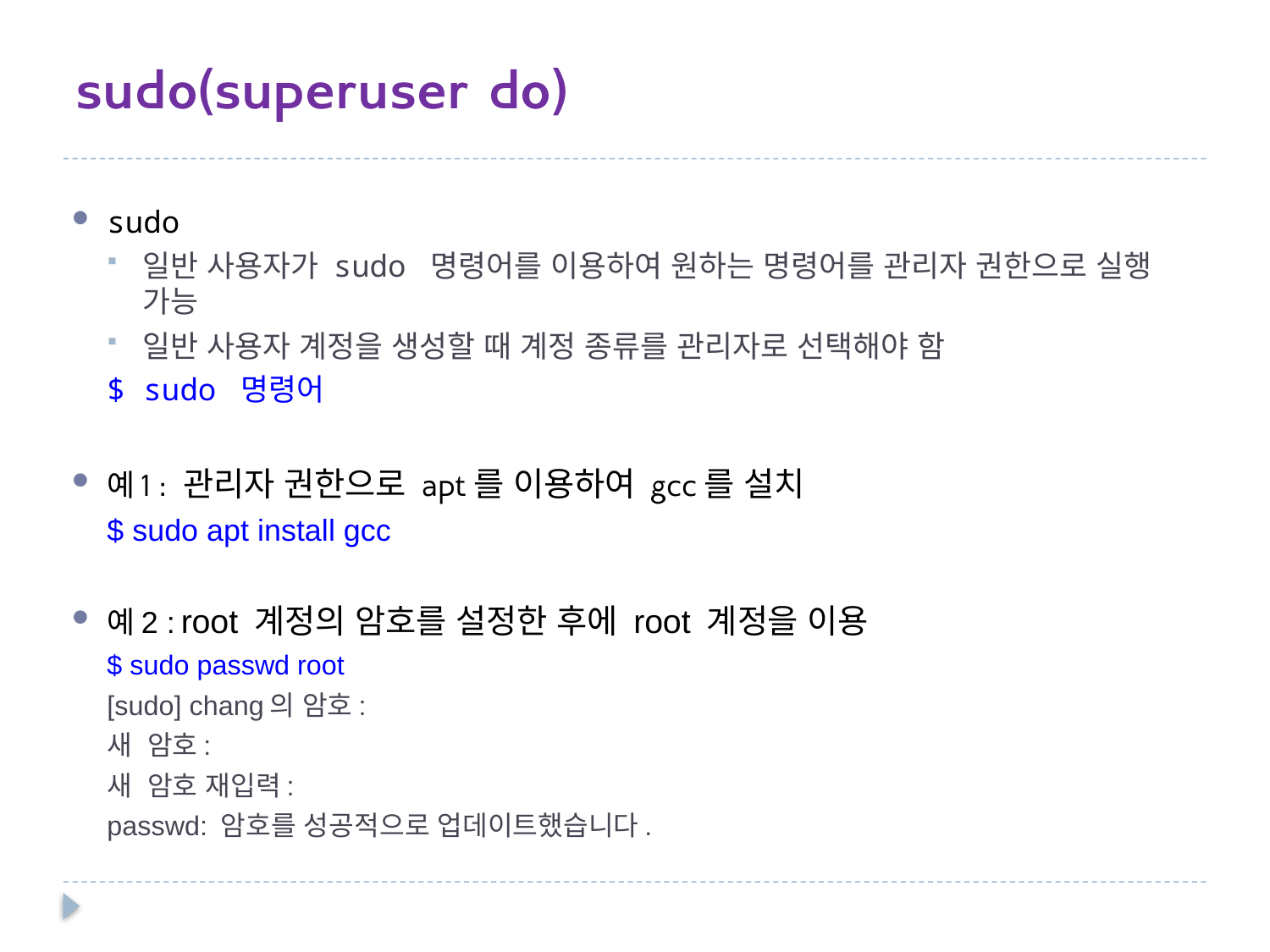

# sudo(superuser do)
sudo
일반 사용자가 sudo 명령어를 이용하여 원하는 명령어를 관리자 권한으로 실행 가능
일반 사용자 계정을 생성할 때 계정 종류를 관리자로 선택해야 함
$ sudo 명령어

예1 : 관리자 권한으로 apt를 이용하여 gcc를 설치
$ sudo apt install gcc

예2 : root 계정의 암호를 설정한 후에 root 계정을 이용
$ sudo passwd root
[sudo] chang의 암호:
새  암호:
새  암호 재입력:
passwd: 암호를 성공적으로 업데이트했습니다.